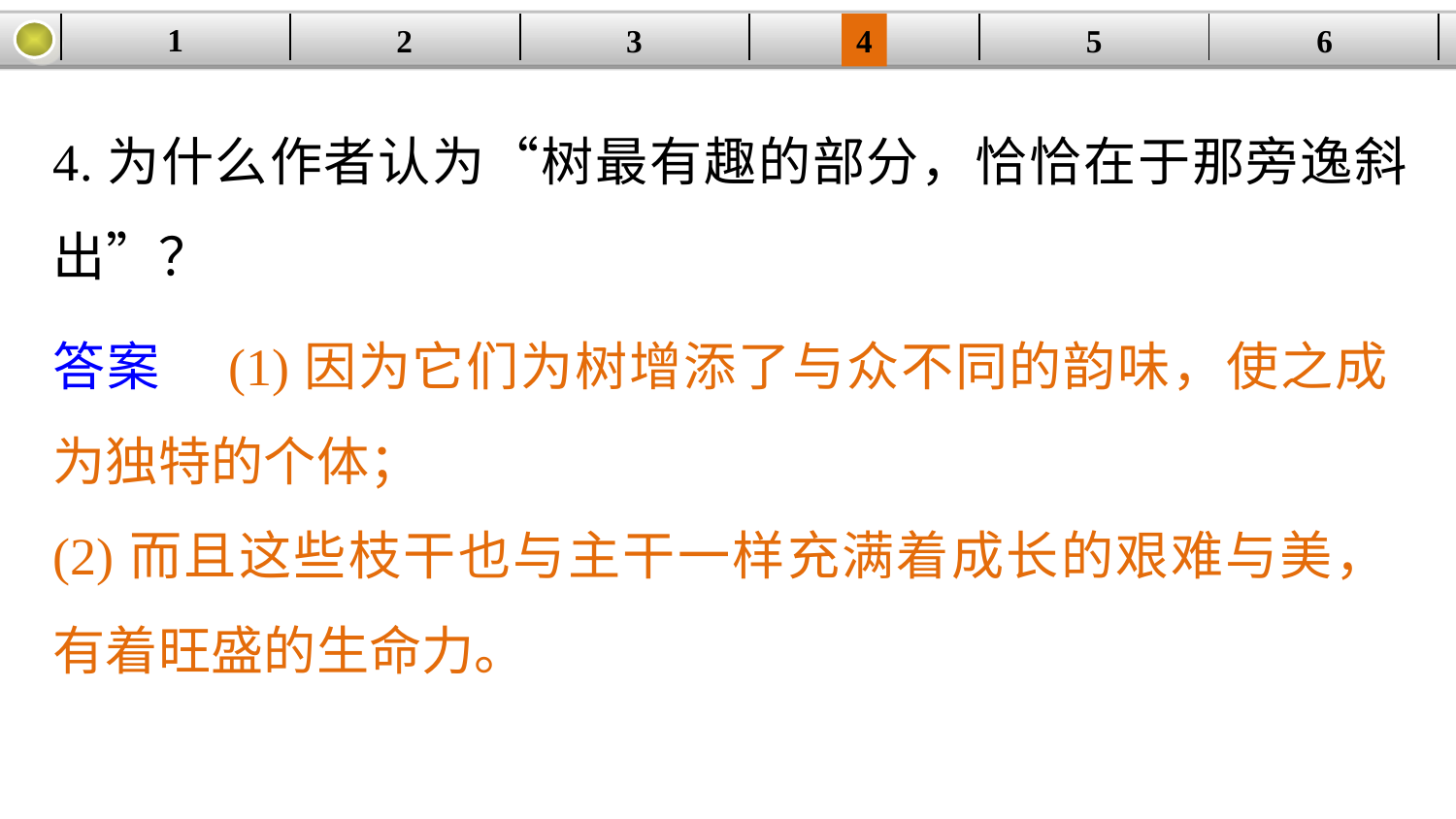

1
2
3
4
|  |  |  |  |  |  |
| --- | --- | --- | --- | --- | --- |
5
6

4.为什么作者认为“树最有趣的部分，恰恰在于那旁逸斜出”？

答案　(1)因为它们为树增添了与众不同的韵味，使之成为独特的个体；
(2)而且这些枝干也与主干一样充满着成长的艰难与美，有着旺盛的生命力。